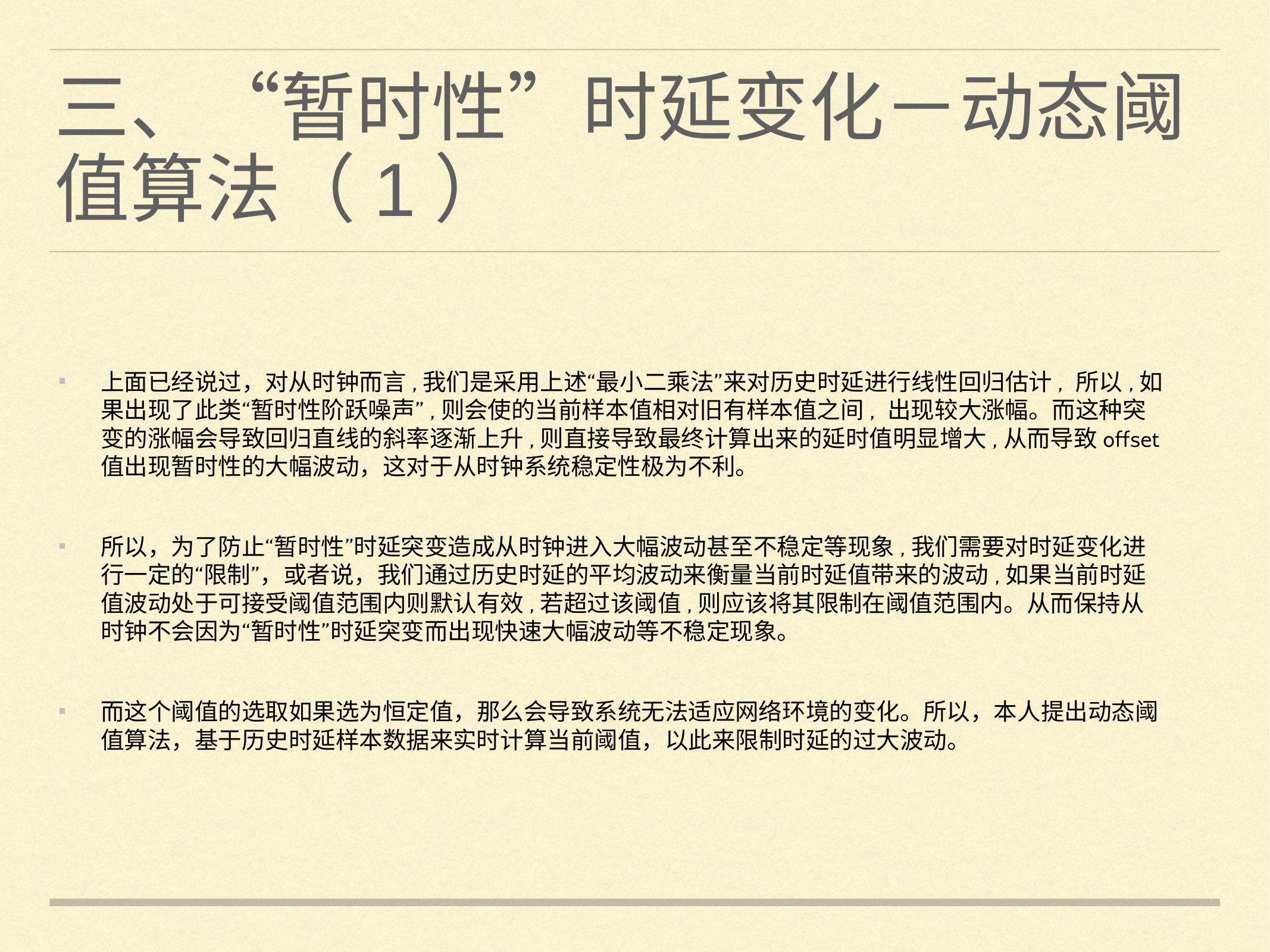

# 三、“暂时性”时延变化－动态阈值算法（1）
上面已经说过，对从时钟而言,我们是采用上述“最小二乘法”来对历史时延进行线性回归估计, 所以,如果出现了此类“暂时性阶跃噪声”,则会使的当前样本值相对旧有样本值之间, 出现较大涨幅。而这种突变的涨幅会导致回归直线的斜率逐渐上升,则直接导致最终计算出来的延时值明显增大,从而导致offset值出现暂时性的大幅波动，这对于从时钟系统稳定性极为不利。
所以，为了防止“暂时性”时延突变造成从时钟进入大幅波动甚至不稳定等现象,我们需要对时延变化进行一定的“限制”，或者说，我们通过历史时延的平均波动来衡量当前时延值带来的波动,如果当前时延值波动处于可接受阈值范围内则默认有效,若超过该阈值,则应该将其限制在阈值范围内。从而保持从时钟不会因为“暂时性”时延突变而出现快速大幅波动等不稳定现象。
而这个阈值的选取如果选为恒定值，那么会导致系统无法适应网络环境的变化。所以，本人提出动态阈值算法，基于历史时延样本数据来实时计算当前阈值，以此来限制时延的过大波动。